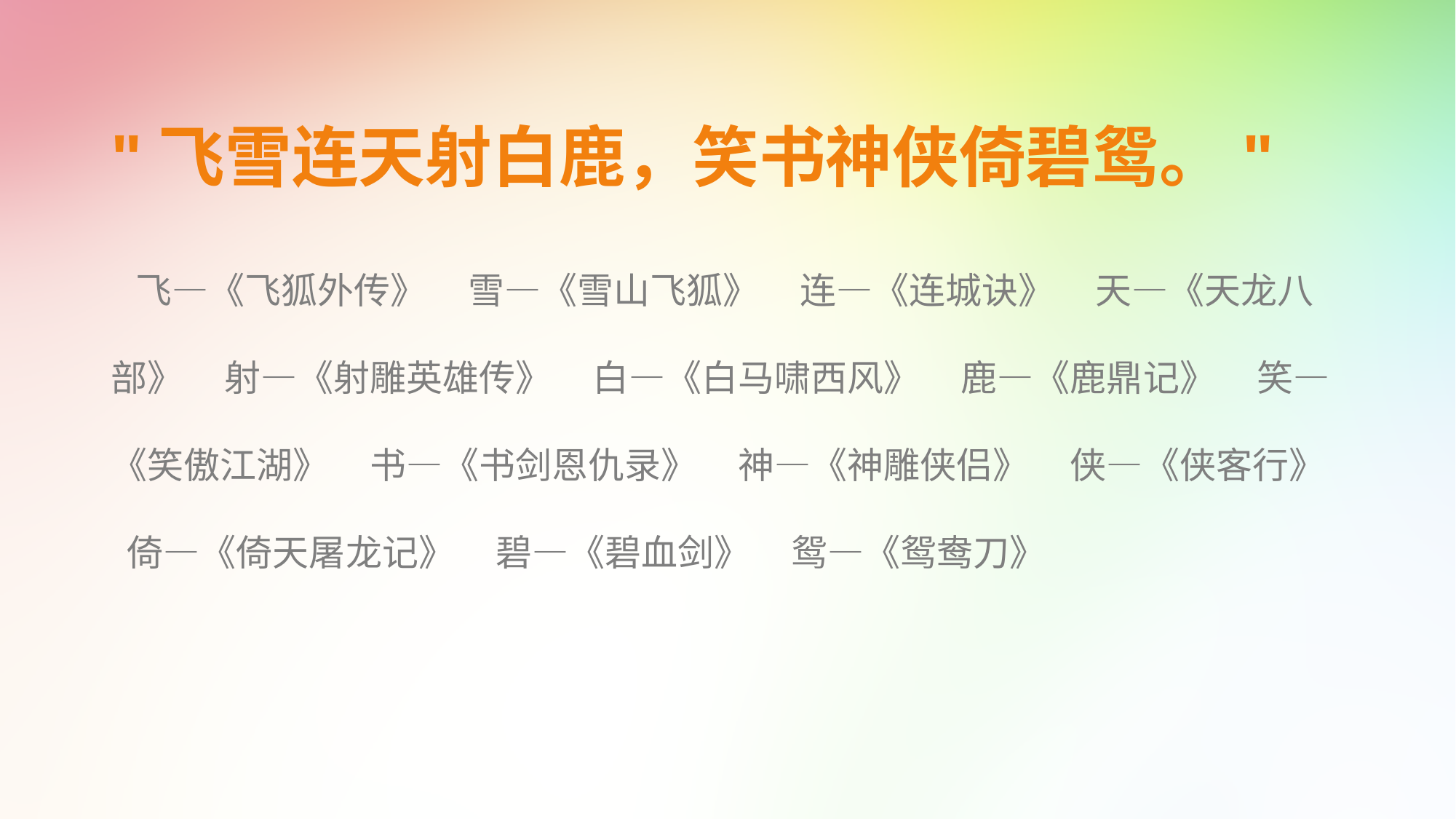

# "飞雪连天射白鹿，笑书神侠倚碧鸳。"
  飞—《飞狐外传》     雪—《雪山飞狐》     连—《连城诀》     天—《天龙八部》     射—《射雕英雄传》     白—《白马啸西风》     鹿—《鹿鼎记》     笑—《笑傲江湖》     书—《书剑恩仇录》     神—《神雕侠侣》     侠—《侠客行》     倚—《倚天屠龙记》     碧—《碧血剑》     鸳—《鸳鸯刀》